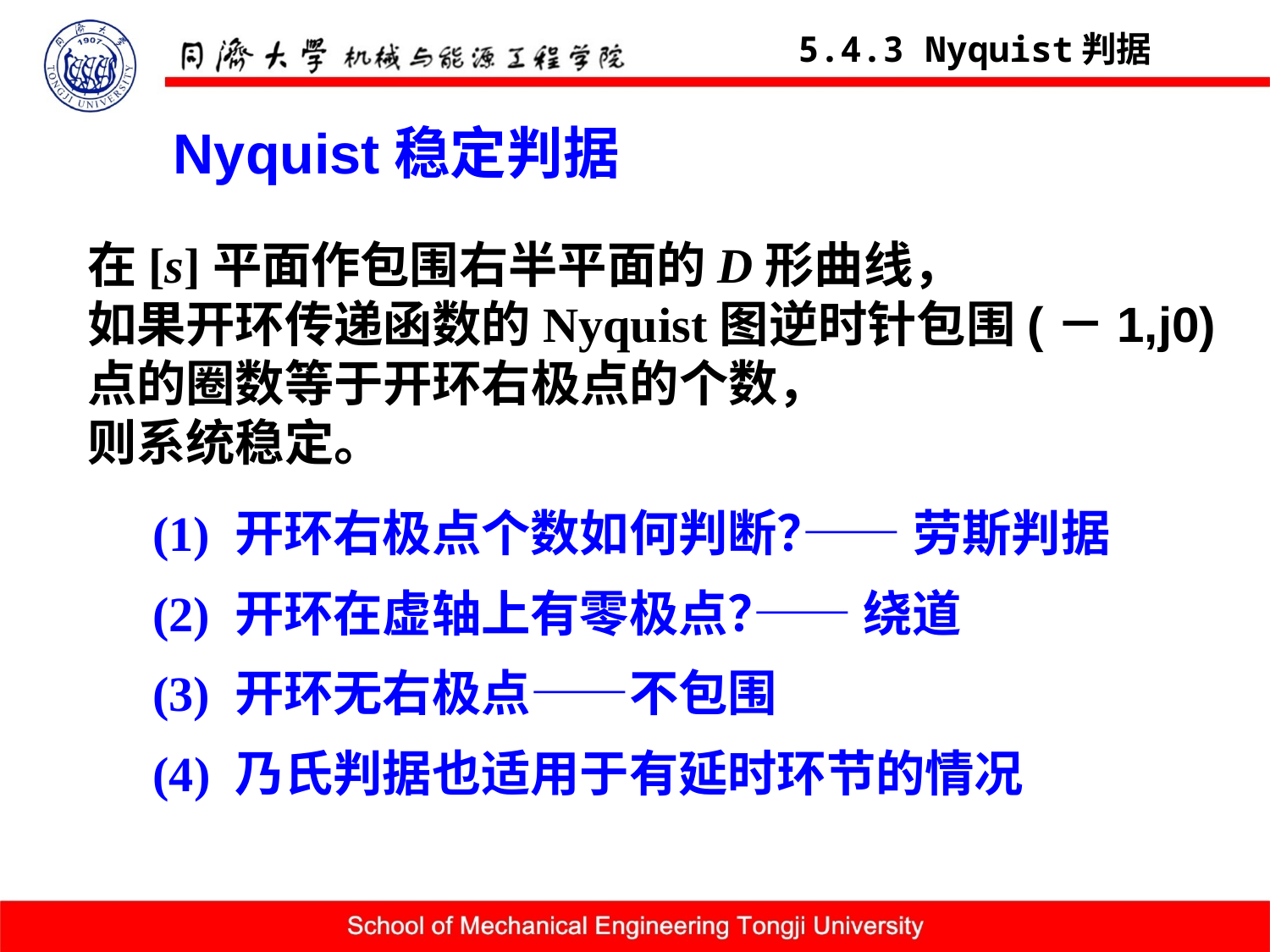

5.4.3 Nyquist判据
Nyquist稳定判据
在[s]平面作包围右半平面的D形曲线，
如果开环传递函数的Nyquist图逆时针包围(－1,j0)点的圈数等于开环右极点的个数，
则系统稳定。
(1) 开环右极点个数如何判断？
——劳斯判据
(2) 开环在虚轴上有零极点？
——绕道
(3) 开环无右极点——不包围
(4) 乃氏判据也适用于有延时环节的情况